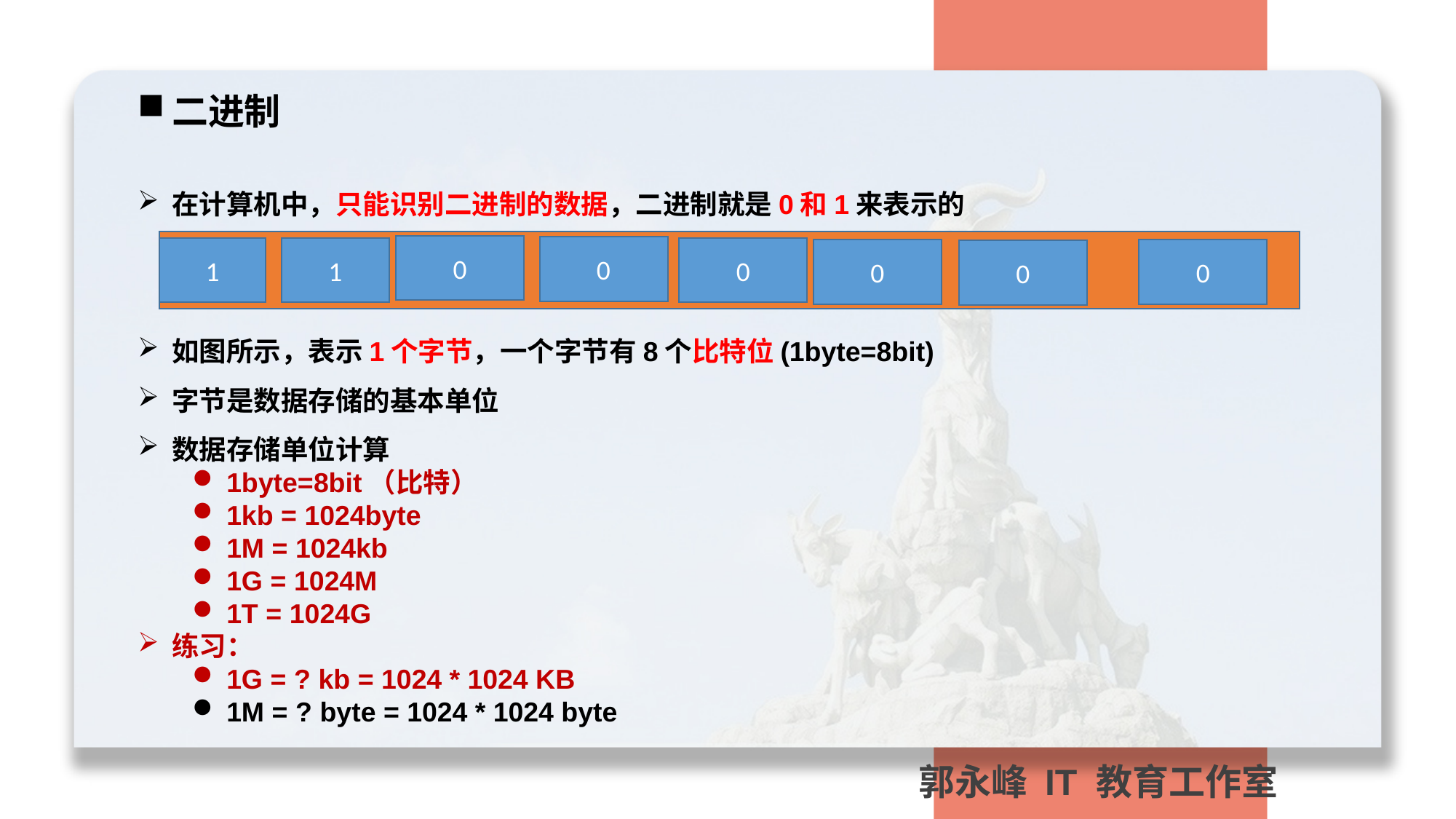

二进制
在计算机中，只能识别二进制的数据，二进制就是0和1来表示的

如图所示，表示1个字节，一个字节有8个比特位(1byte=8bit)
字节是数据存储的基本单位
数据存储单位计算
1byte=8bit（比特）
1kb = 1024byte
1M = 1024kb
1G = 1024M
1T = 1024G
练习：
1G = ? kb = 1024 * 1024 KB
1M = ? byte = 1024 * 1024 byte

0
0
1
1
0
0
0
0